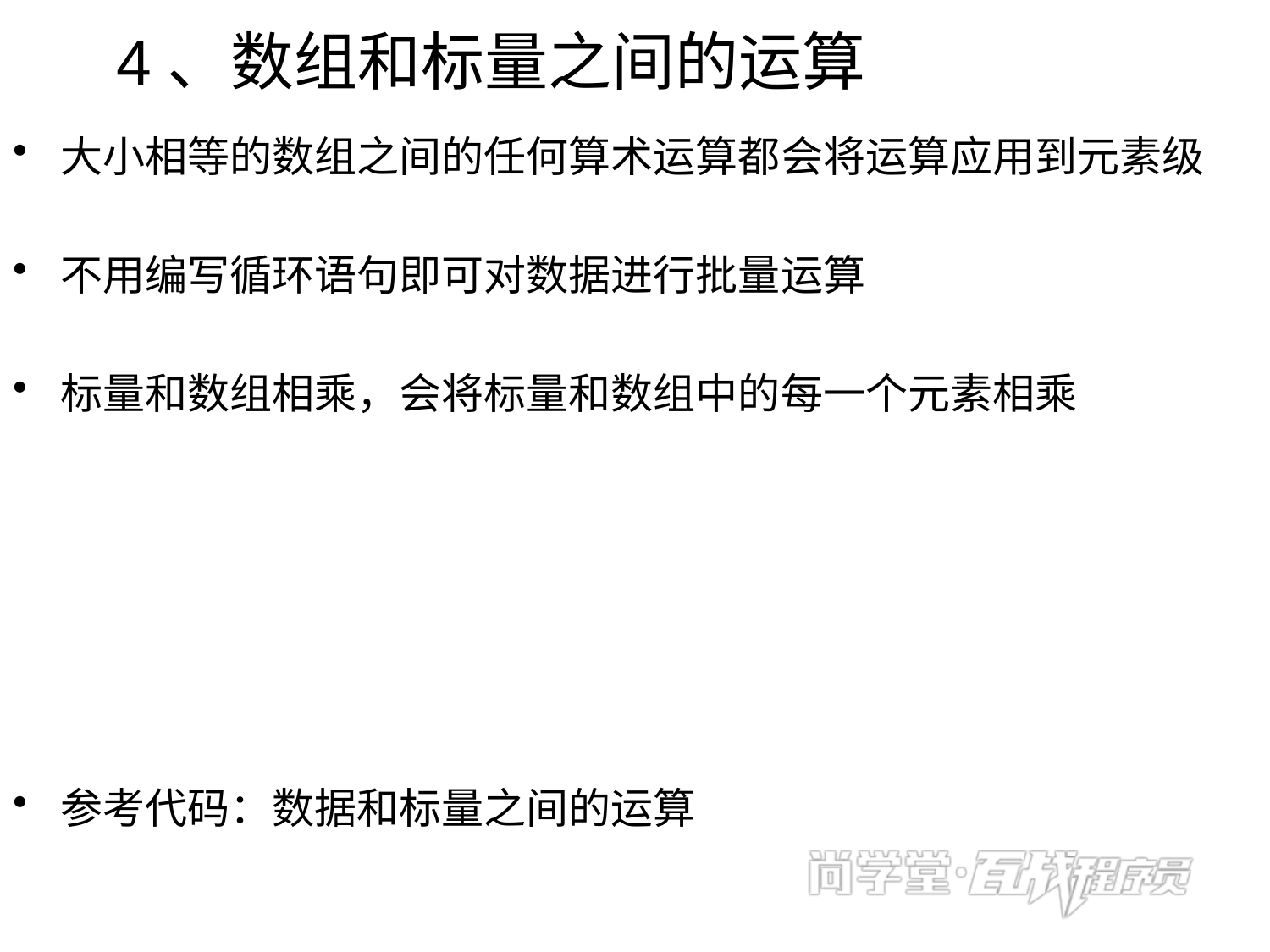

# 4、数组和标量之间的运算
大小相等的数组之间的任何算术运算都会将运算应用到元素级

不用编写循环语句即可对数据进行批量运算

标量和数组相乘，会将标量和数组中的每一个元素相乘

参考代码：数据和标量之间的运算

参考代码：create_ndarray